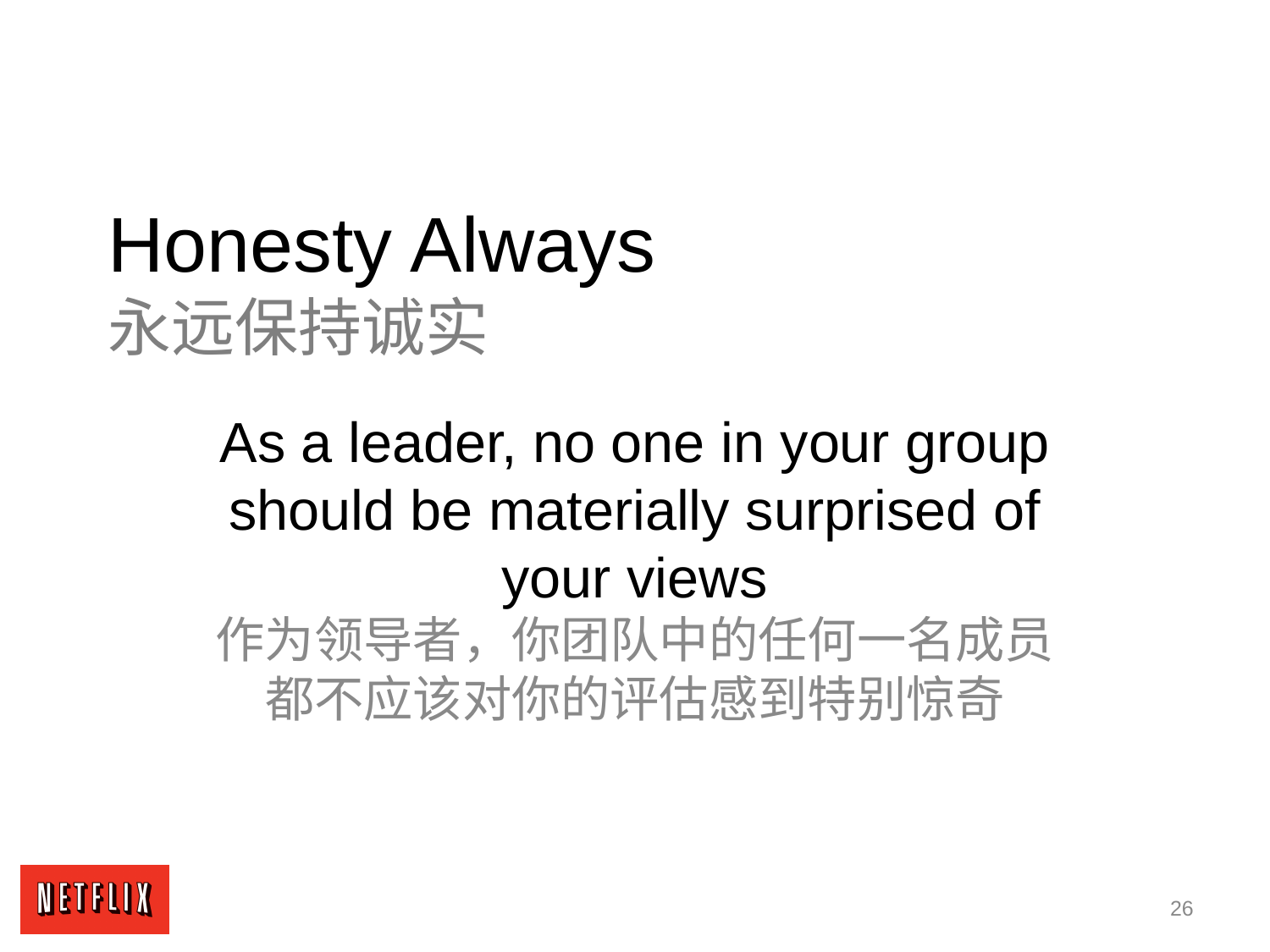

Honesty Always
永远保持诚实
As a leader, no one in your group should be materially surprised of your views
作为领导者，你团队中的任何一名成员都不应该对你的评估感到特别惊奇

26